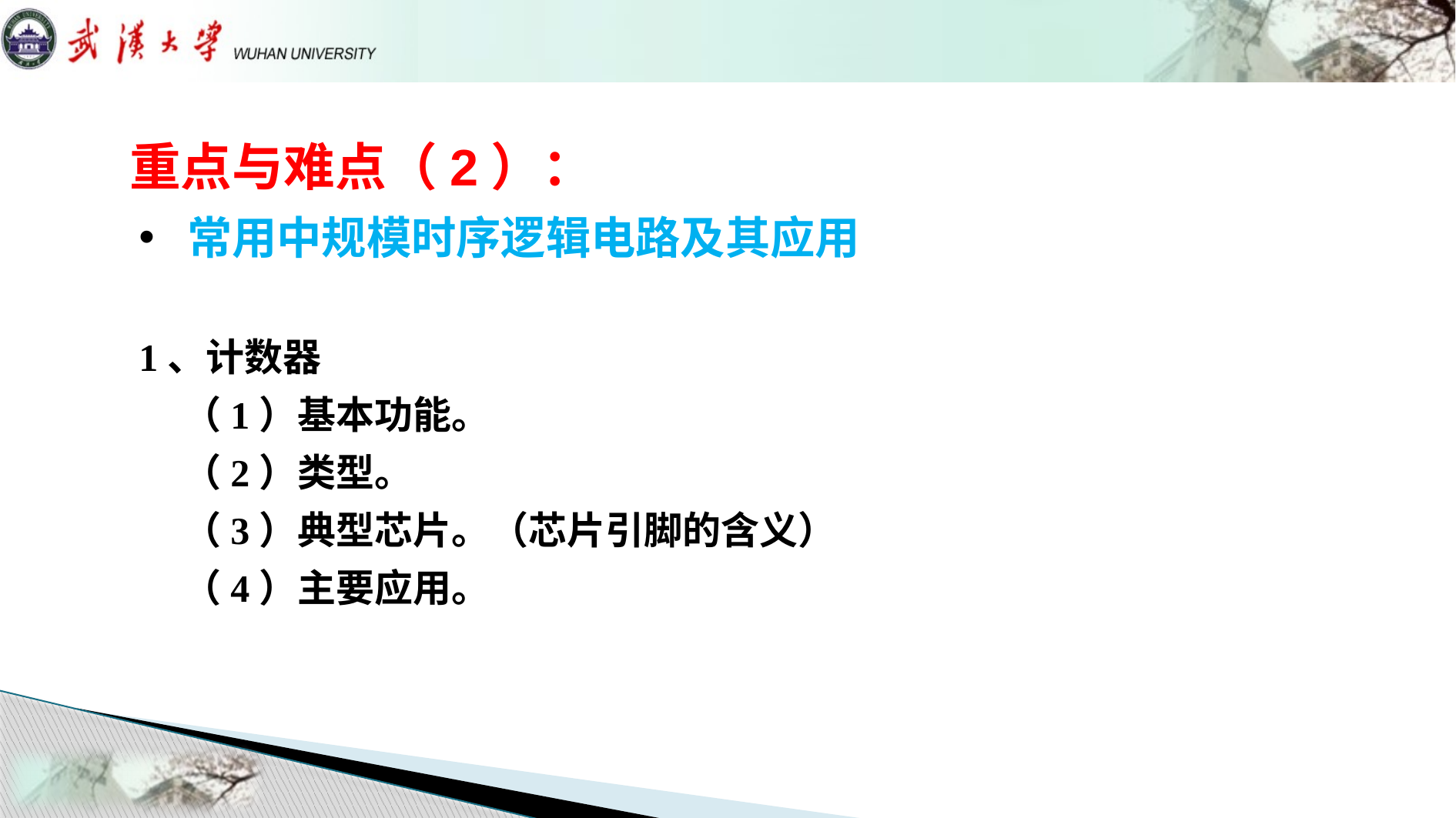

# 重点与难点（2）：
 常用中规模时序逻辑电路及其应用

1、计数器
    （1）基本功能。
    （2）类型。
    （3）典型芯片。（芯片引脚的含义）
    （4）主要应用。